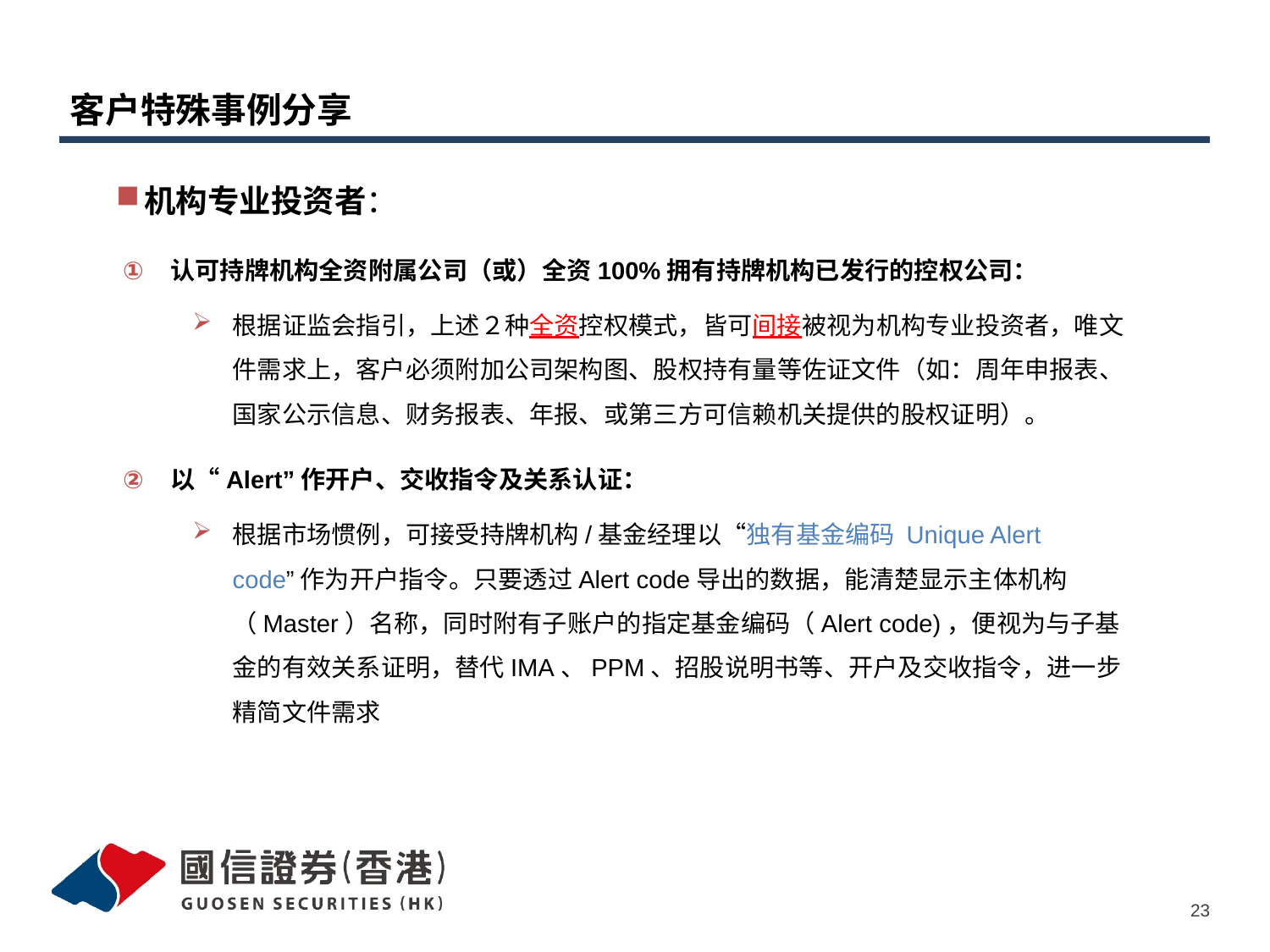

# 客户特殊事例分享
机构专业投资者：
认可持牌机构全资附属公司（或）全资100%拥有持牌机构已发行的控权公司：
根据证监会指引，上述２种全资控权模式，皆可间接被视为机构专业投资者，唯文件需求上，客户必须附加公司架构图、股权持有量等佐证文件（如：周年申报表、国家公示信息、财务报表、年报、或第三方可信赖机关提供的股权证明）。
以“Alert”作开户、交收指令及关系认证：
根据市场惯例，可接受持牌机构/基金经理以“独有基金编码 Unique Alert code”作为开户指令。只要透过Alert code导出的数据，能清楚显示主体机构（Master）名称，同时附有子账户的指定基金编码（Alert code)，便视为与子基金的有效关系证明，替代IMA、PPM、招股说明书等、开户及交收指令，进一步精简文件需求